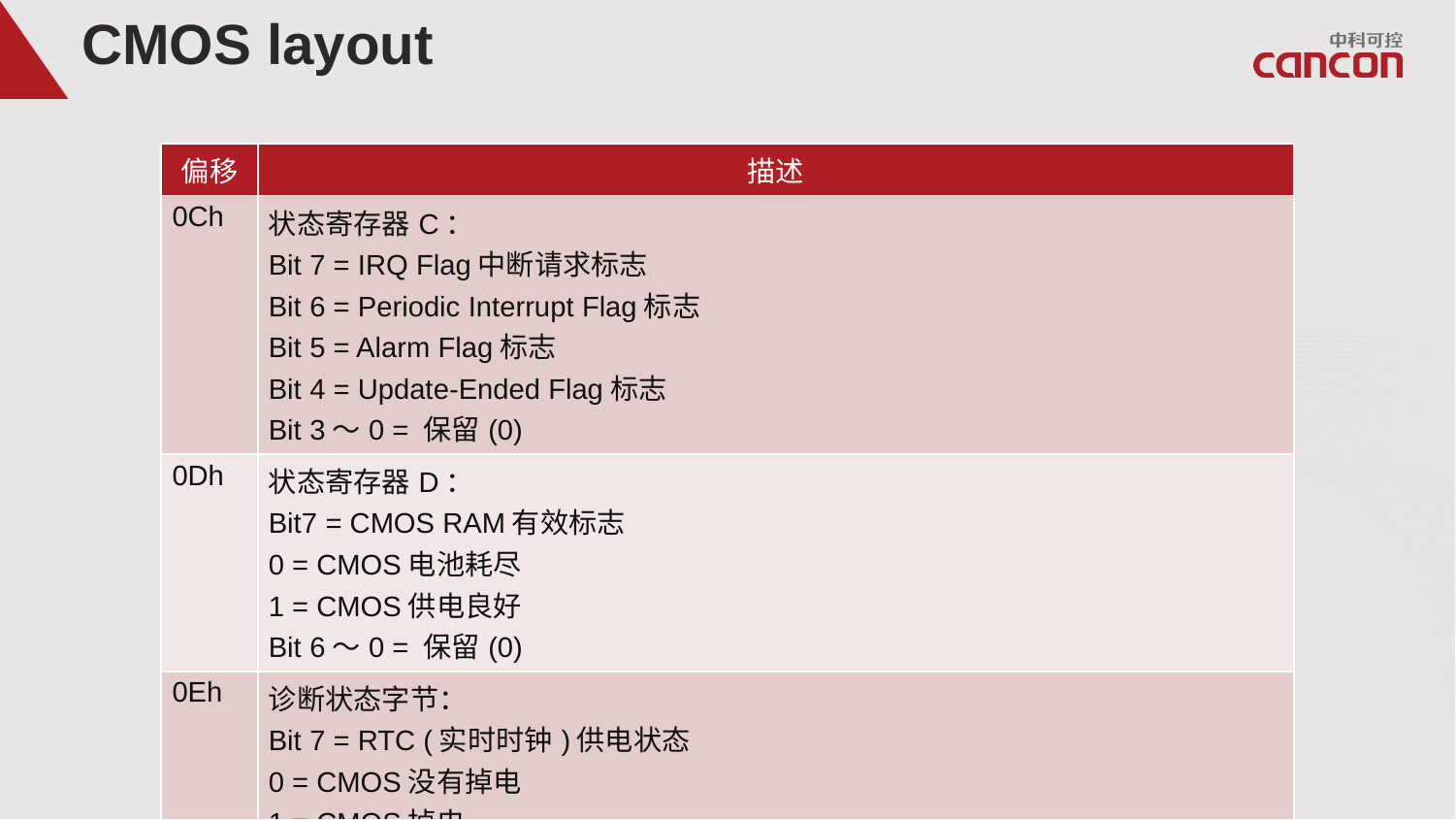

# CMOS layout
| 偏移 | 描述 |
| --- | --- |
| 0Ch | 状态寄存器C： Bit 7 = IRQ Flag中断请求标志 Bit 6 = Periodic Interrupt Flag标志 Bit 5 = Alarm Flag标志 Bit 4 = Update-Ended Flag标志 Bit 3～0 = 保留(0) |
| 0Dh | 状态寄存器D： Bit7 = CMOS RAM有效标志 0 = CMOS电池耗尽 1 = CMOS供电良好 Bit 6～0 = 保留(0) |
| 0Eh | 诊断状态字节： Bit 7 = RTC (实时时钟)供电状态 0 = CMOS没有掉电 1 = CMOS掉电 |